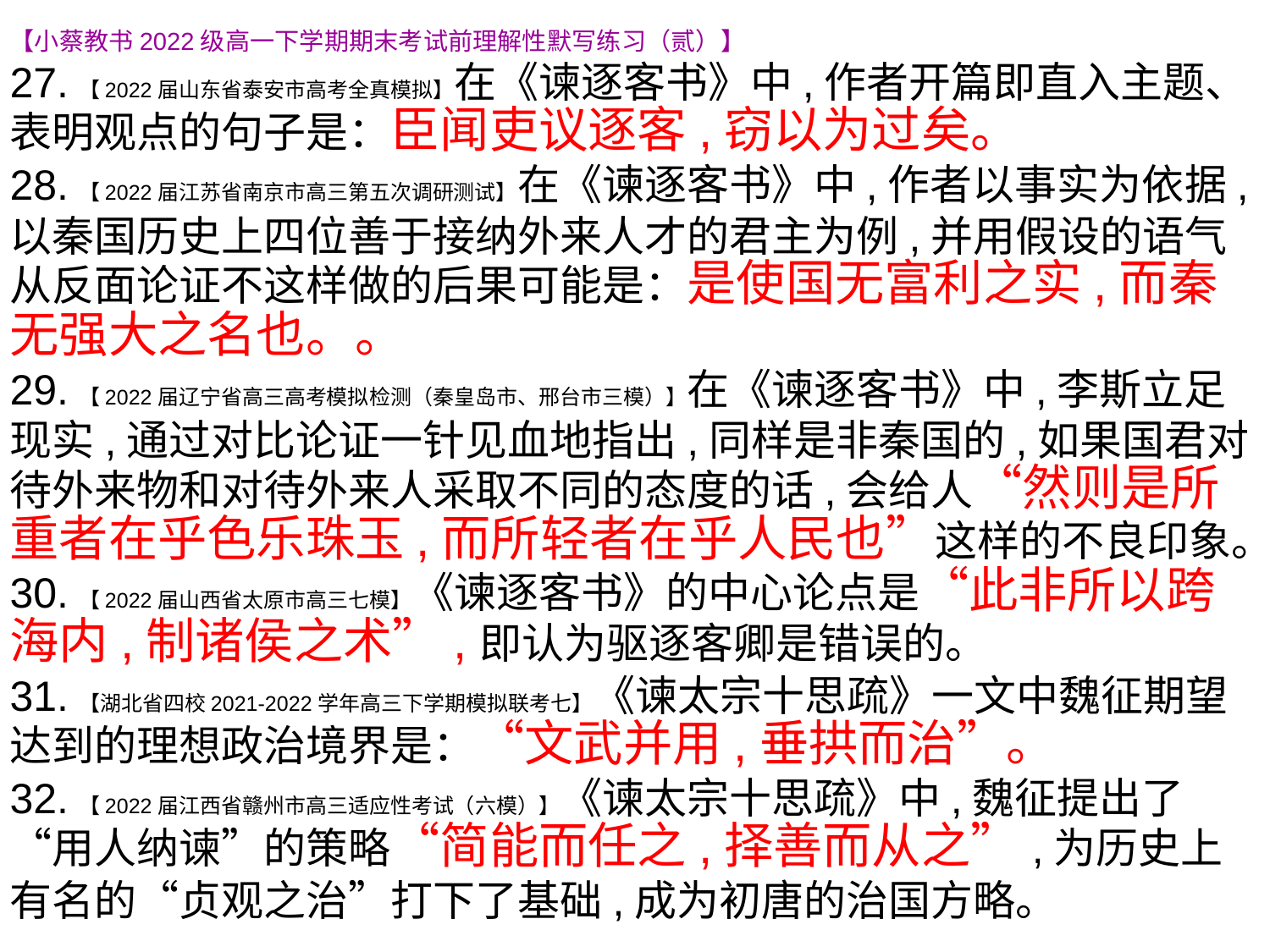

【小蔡教书2022级高一下学期期末考试前理解性默写练习（贰）】
27.【2022届山东省泰安市高考全真模拟】在《谏逐客书》中,作者开篇即直入主题、表明观点的句子是：臣闻吏议逐客,窃以为过矣。
28.【2022届江苏省南京市高三第五次调研测试】在《谏逐客书》中,作者以事实为依据,以秦国历史上四位善于接纳外来人才的君主为例,并用假设的语气从反面论证不这样做的后果可能是：是使国无富利之实,而秦无强大之名也。。
29.【2022届辽宁省高三高考模拟检测（秦皇岛市、邢台市三模）】在《谏逐客书》中,李斯立足现实,通过对比论证一针见血地指出,同样是非秦国的,如果国君对待外来物和对待外来人采取不同的态度的话,会给人“然则是所重者在乎色乐珠玉,而所轻者在乎人民也”这样的不良印象。
30.【2022届山西省太原市高三七模】《谏逐客书》的中心论点是“此非所以跨海内,制诸侯之术”,即认为驱逐客卿是错误的。
31.【湖北省四校2021-2022学年高三下学期模拟联考七】《谏太宗十思疏》一文中魏征期望达到的理想政治境界是：“文武并用,垂拱而治”。
32.【2022届江西省赣州市高三适应性考试（六模）】《谏太宗十思疏》中,魏征提出了“用人纳谏”的策略“简能而任之,择善而从之”,为历史上有名的“贞观之治”打下了基础,成为初唐的治国方略。